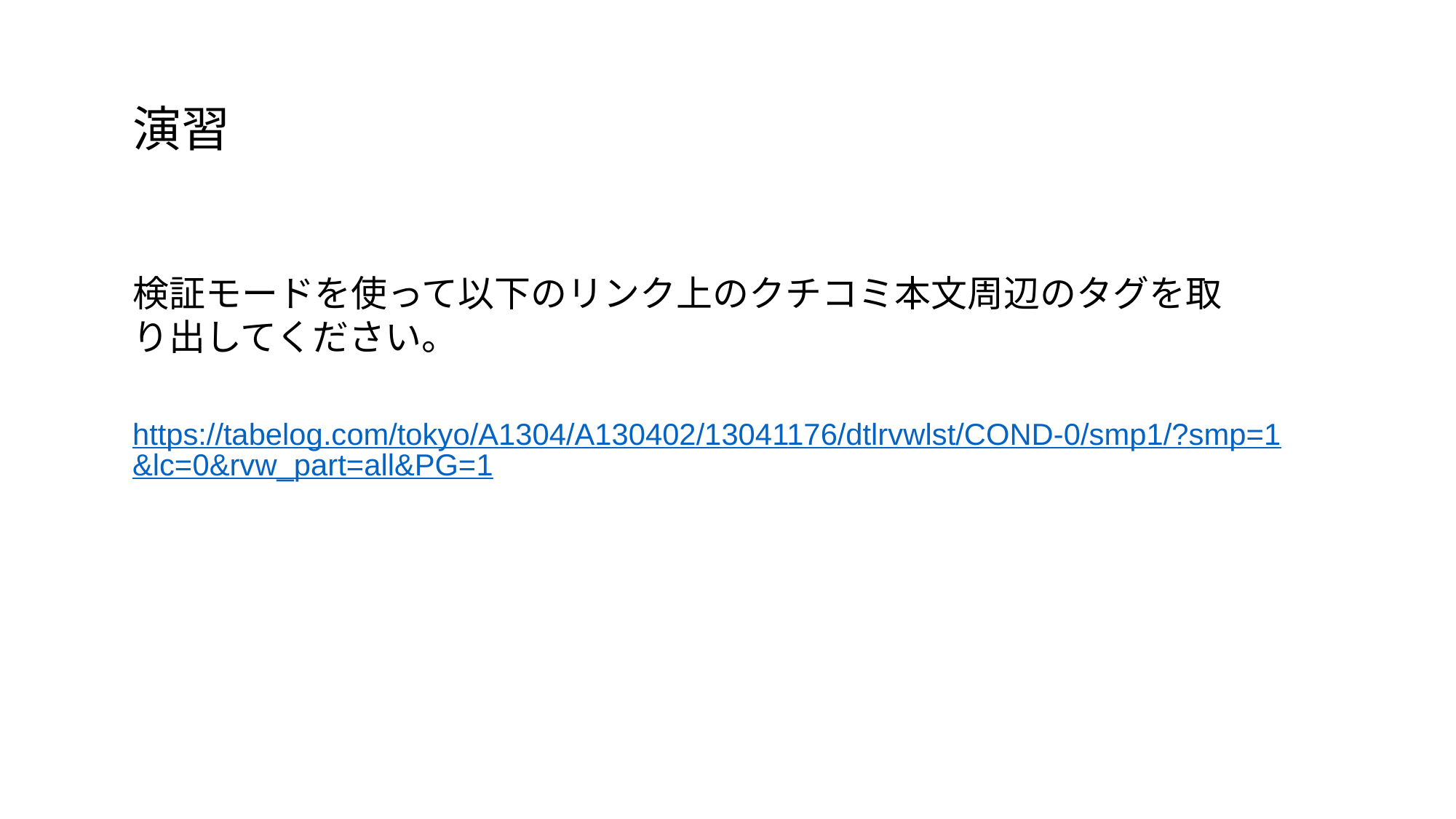

演習
検証モードを使って以下のリンク上のクチコミ本文周辺のタグを取り出してください。
https://tabelog.com/tokyo/A1304/A130402/13041176/dtlrvwlst/COND-0/smp1/?smp=1&lc=0&rvw_part=all&PG=1